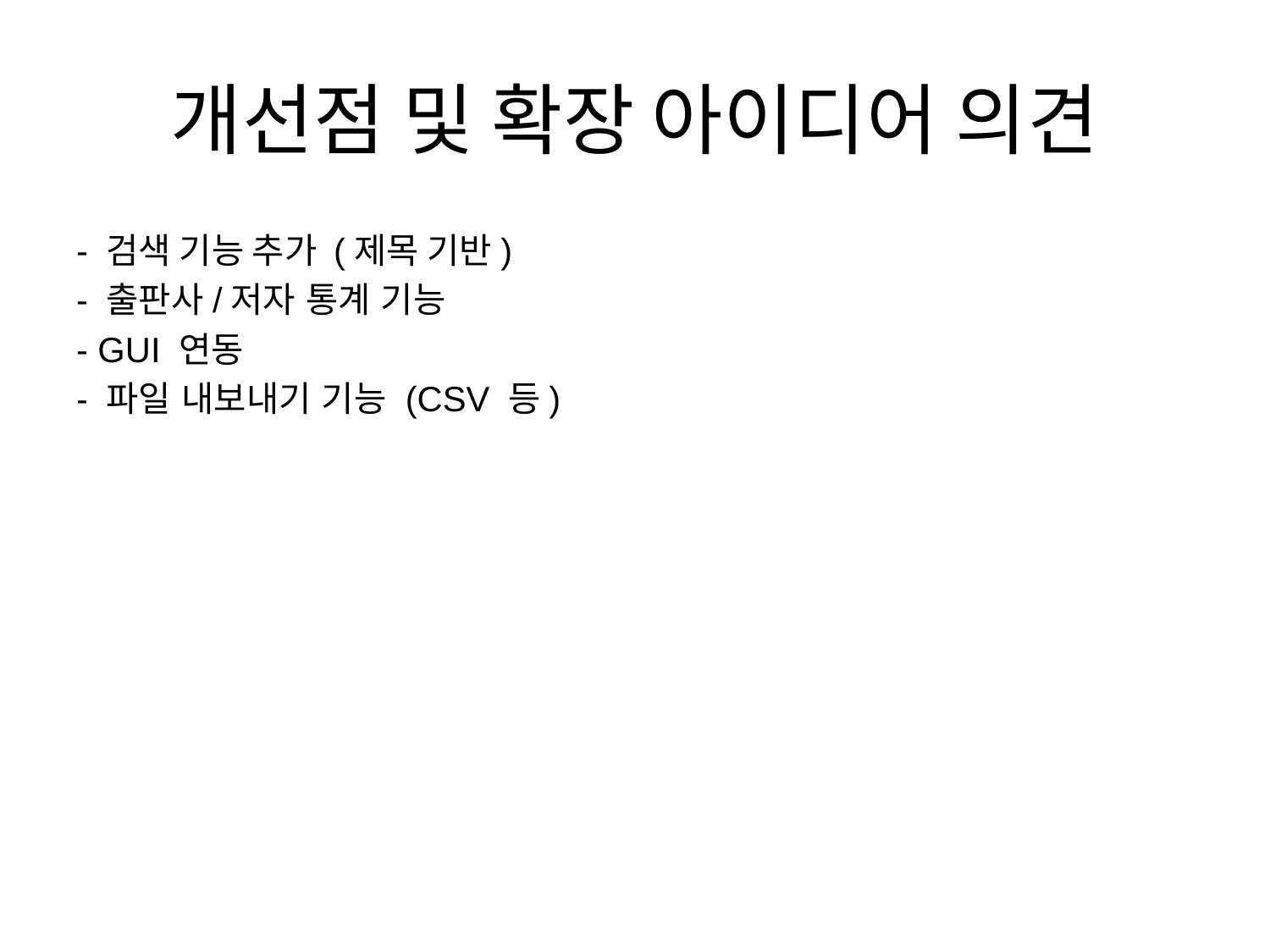

# 개선점 및 확장 아이디어 의견
- 검색 기능 추가 (제목 기반)
- 출판사/저자 통계 기능
- GUI 연동
- 파일 내보내기 기능 (CSV 등)